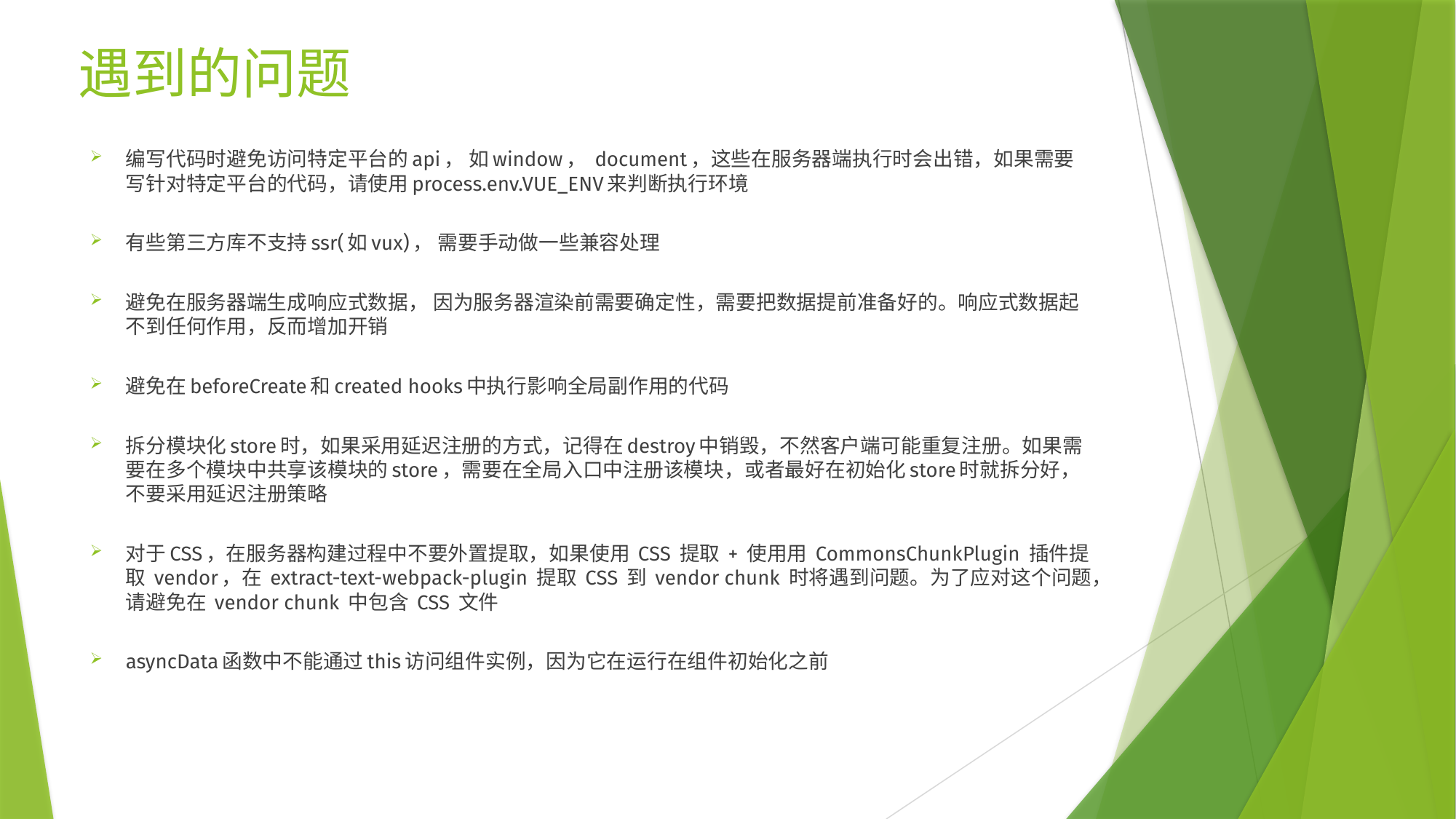

遇到的问题
编写代码时避免访问特定平台的api， 如window， document，这些在服务器端执行时会出错，如果需要写针对特定平台的代码，请使用process.env.VUE_ENV来判断执行环境
有些第三方库不支持ssr(如vux)， 需要手动做一些兼容处理
避免在服务器端生成响应式数据， 因为服务器渲染前需要确定性，需要把数据提前准备好的。响应式数据起不到任何作用，反而增加开销
避免在beforeCreate和created hooks中执行影响全局副作用的代码
拆分模块化store时，如果采用延迟注册的方式，记得在destroy中销毁，不然客户端可能重复注册。如果需要在多个模块中共享该模块的store，需要在全局入口中注册该模块，或者最好在初始化store时就拆分好，不要采用延迟注册策略
对于CSS，在服务器构建过程中不要外置提取，如果使用 CSS 提取 + 使用用 CommonsChunkPlugin 插件提取 vendor，在 extract-text-webpack-plugin 提取 CSS 到 vendor chunk 时将遇到问题。为了应对这个问题，请避免在 vendor chunk 中包含 CSS 文件
asyncData函数中不能通过this访问组件实例，因为它在运行在组件初始化之前